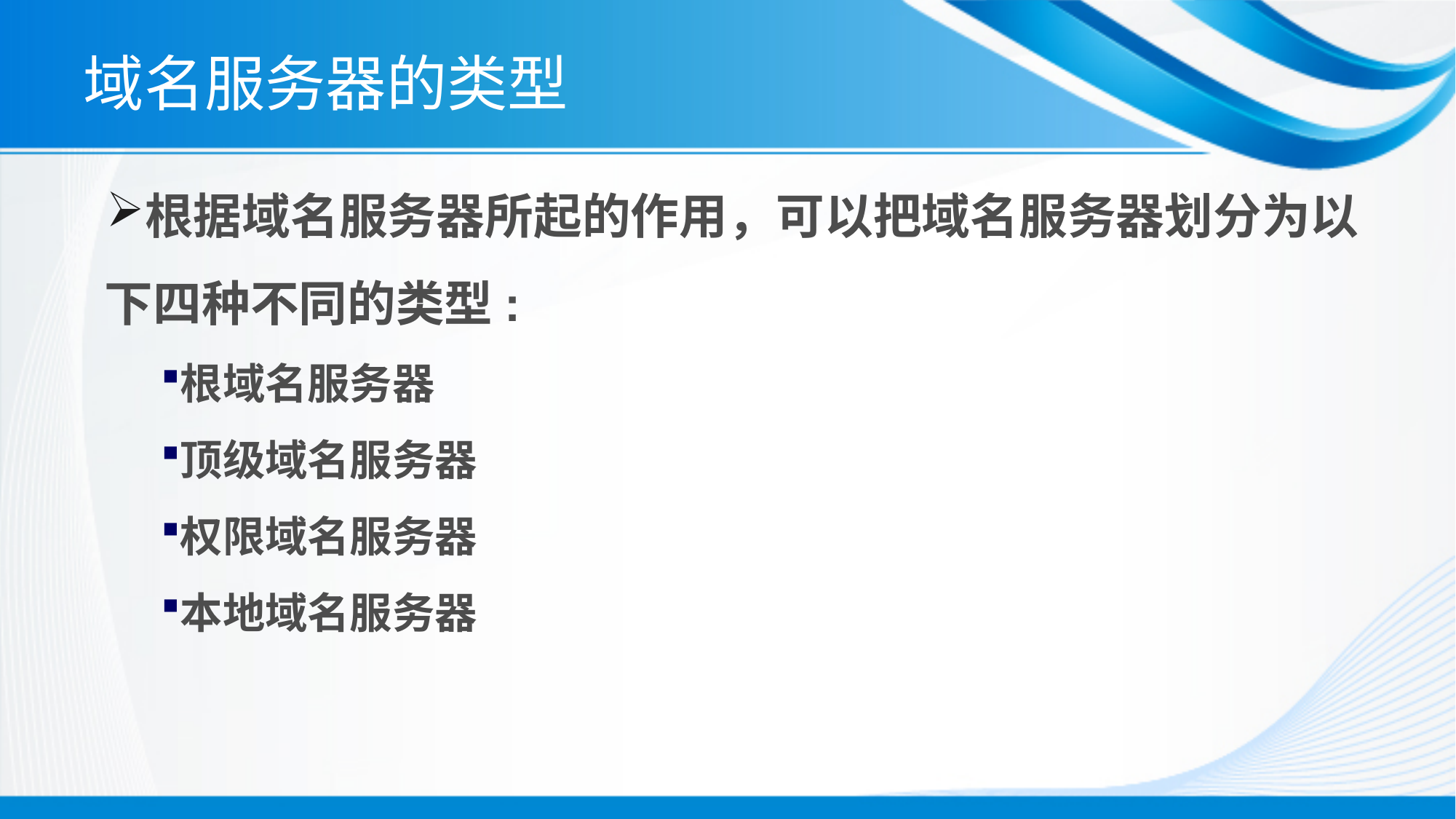

# 域名服务器的类型
根据域名服务器所起的作用，可以把域名服务器划分为以下四种不同的类型:
根域名服务器
顶级域名服务器
权限域名服务器
本地域名服务器